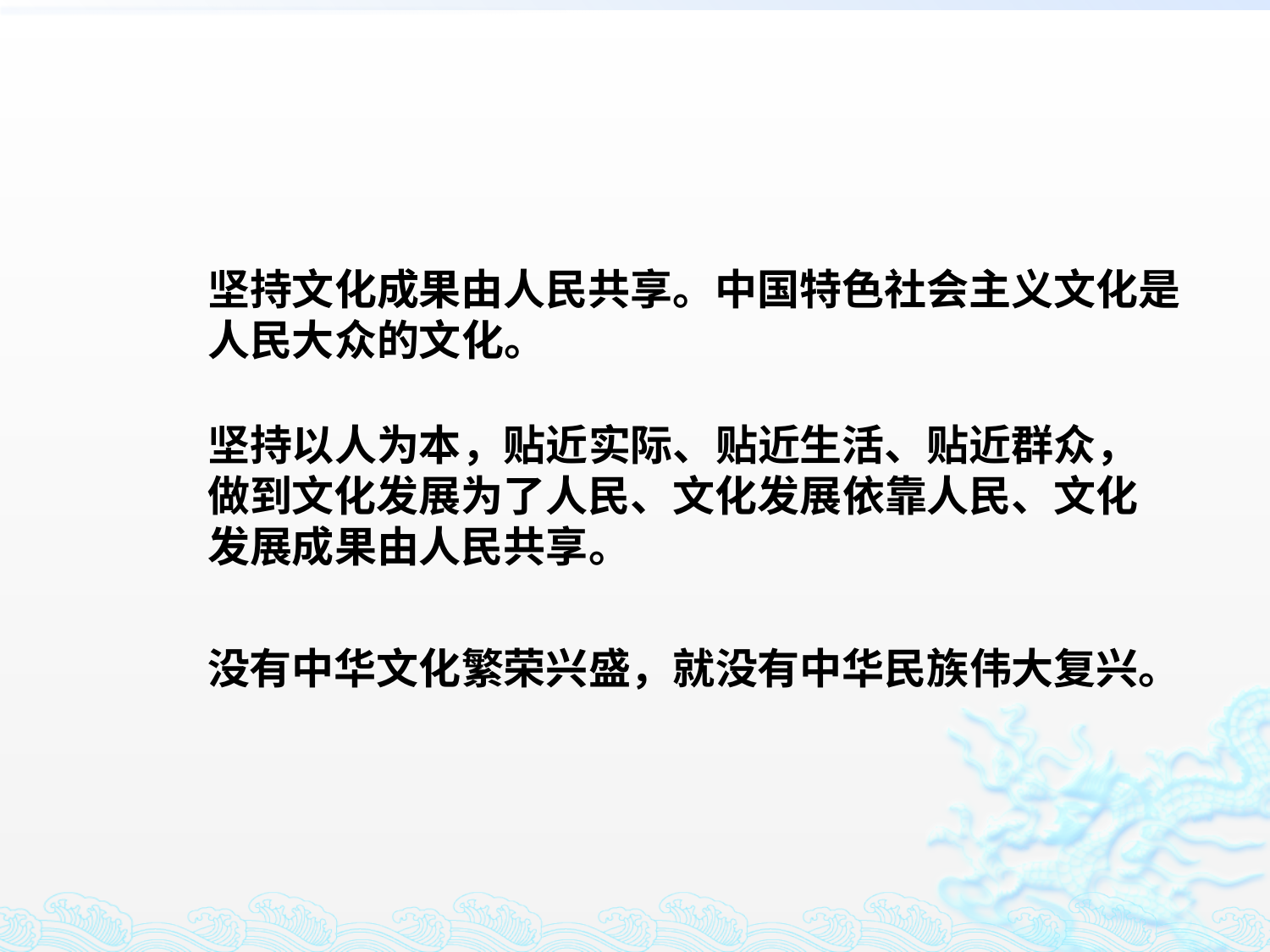

坚持文化成果由人民共享。中国特色社会主义文化是人民大众的文化。
坚持以人为本，贴近实际、贴近生活、贴近群众，做到文化发展为了人民、文化发展依靠人民、文化发展成果由人民共享。
没有中华文化繁荣兴盛，就没有中华民族伟大复兴。